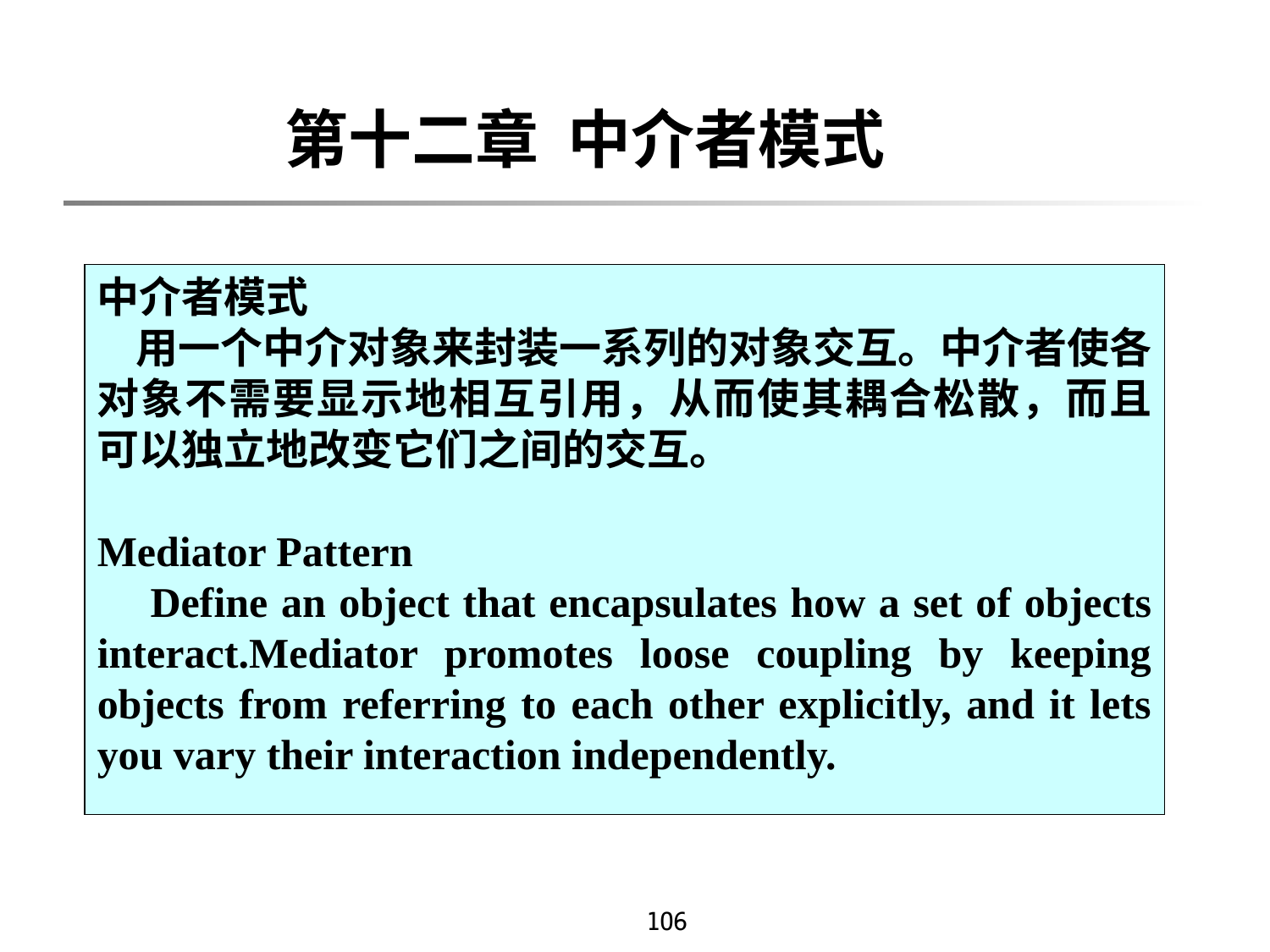

# 第十二章  中介者模式

中介者模式
   用一个中介对象来封装一系列的对象交互。中介者使各对象不需要显示地相互引用，从而使其耦合松散，而且可以独立地改变它们之间的交互。

Mediator Pattern
    Define an object that encapsulates how a set of objects interact.Mediator promotes loose coupling by keeping objects from referring to each other explicitly, and it lets you vary their interaction independently.

106